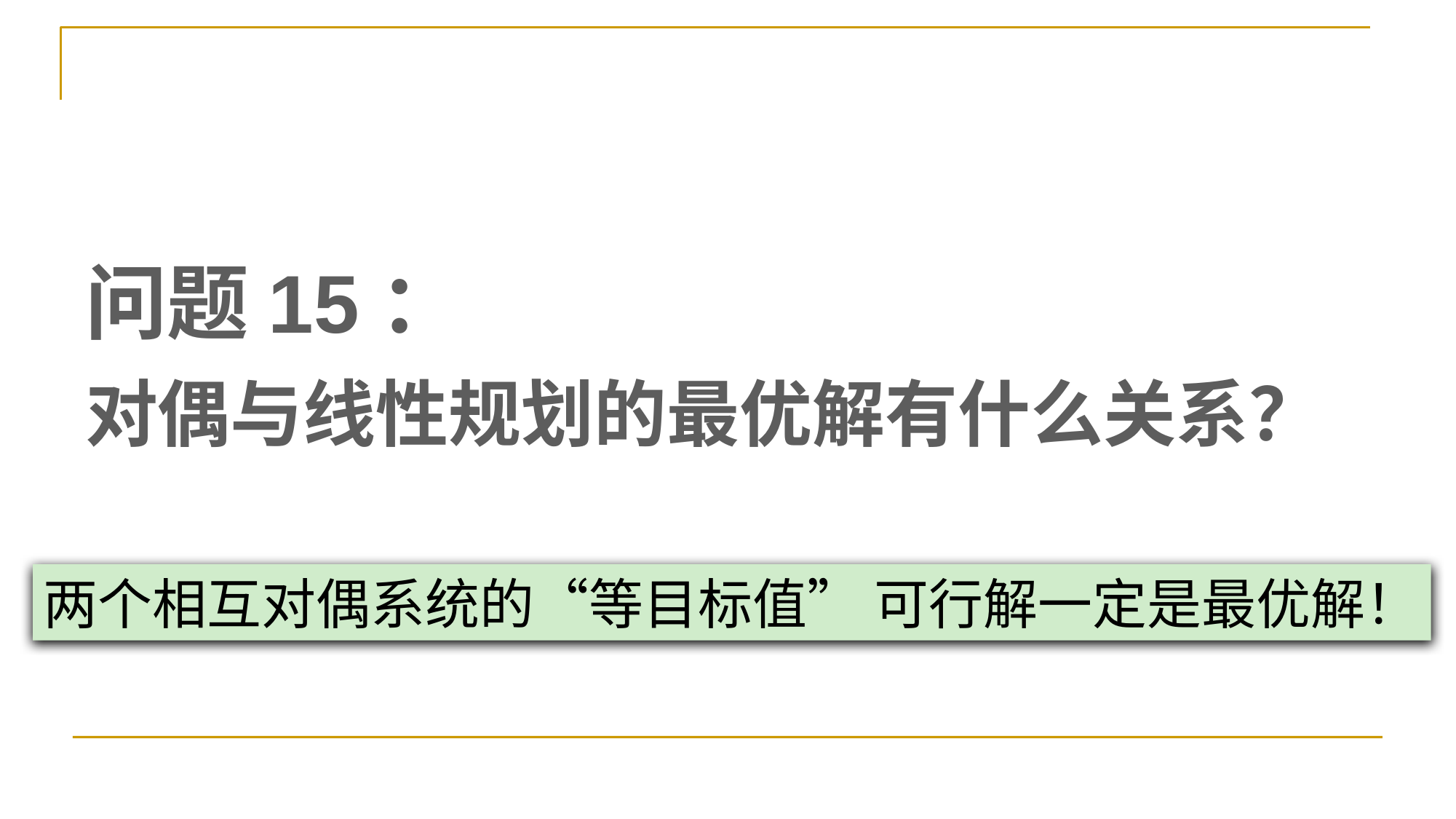

问题15：
对偶与线性规划的最优解有什么关系？
两个相互对偶系统的“等目标值” 可行解一定是最优解！